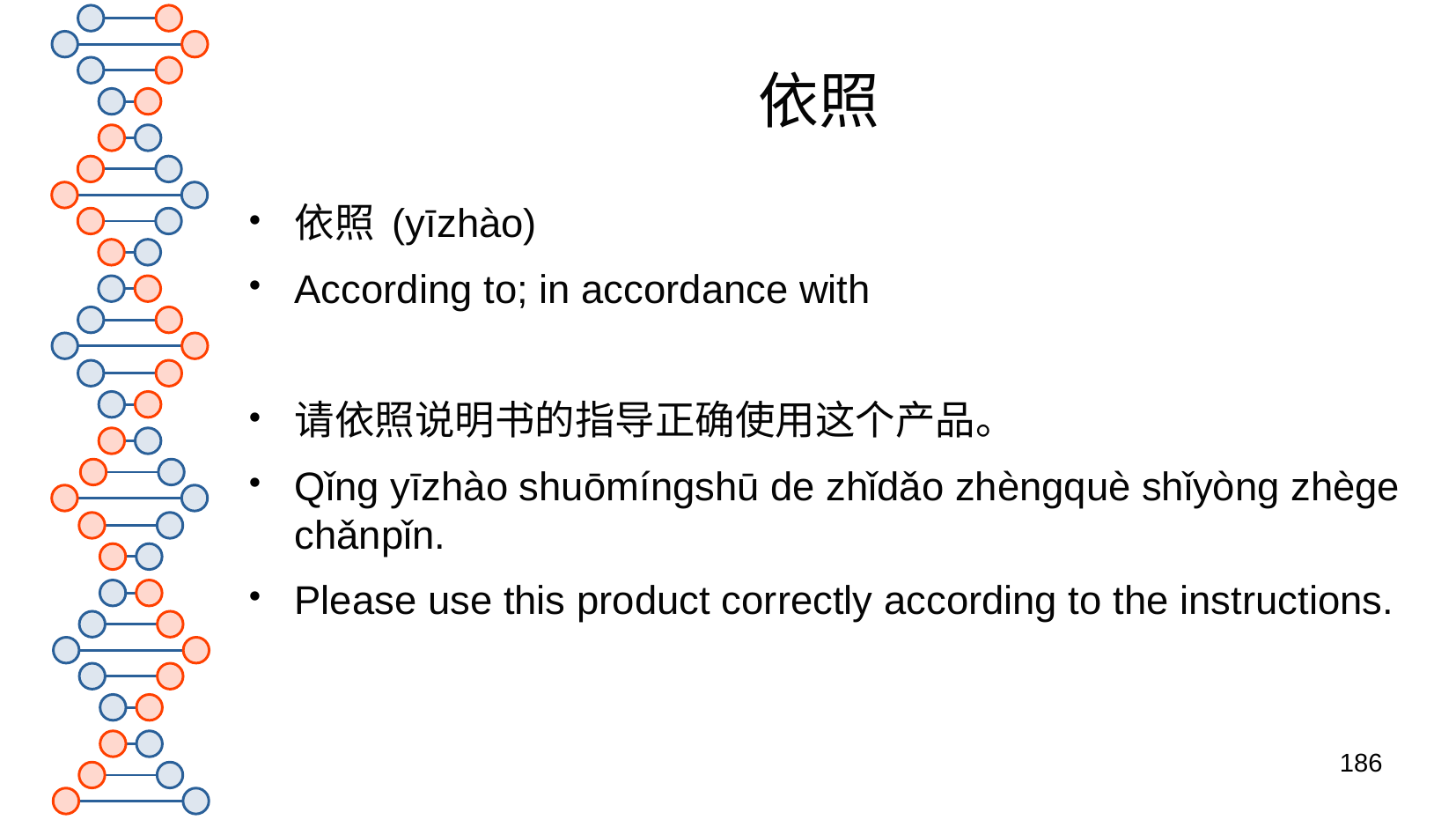

# 依照
依照 (yīzhào)
According to; in accordance with

请依照说明书的指导正确使用这个产品。
Qǐng yīzhào shuōmíngshū de zhǐdǎo zhèngquè shǐyòng zhège chǎnpǐn.
Please use this product correctly according to the instructions.

186